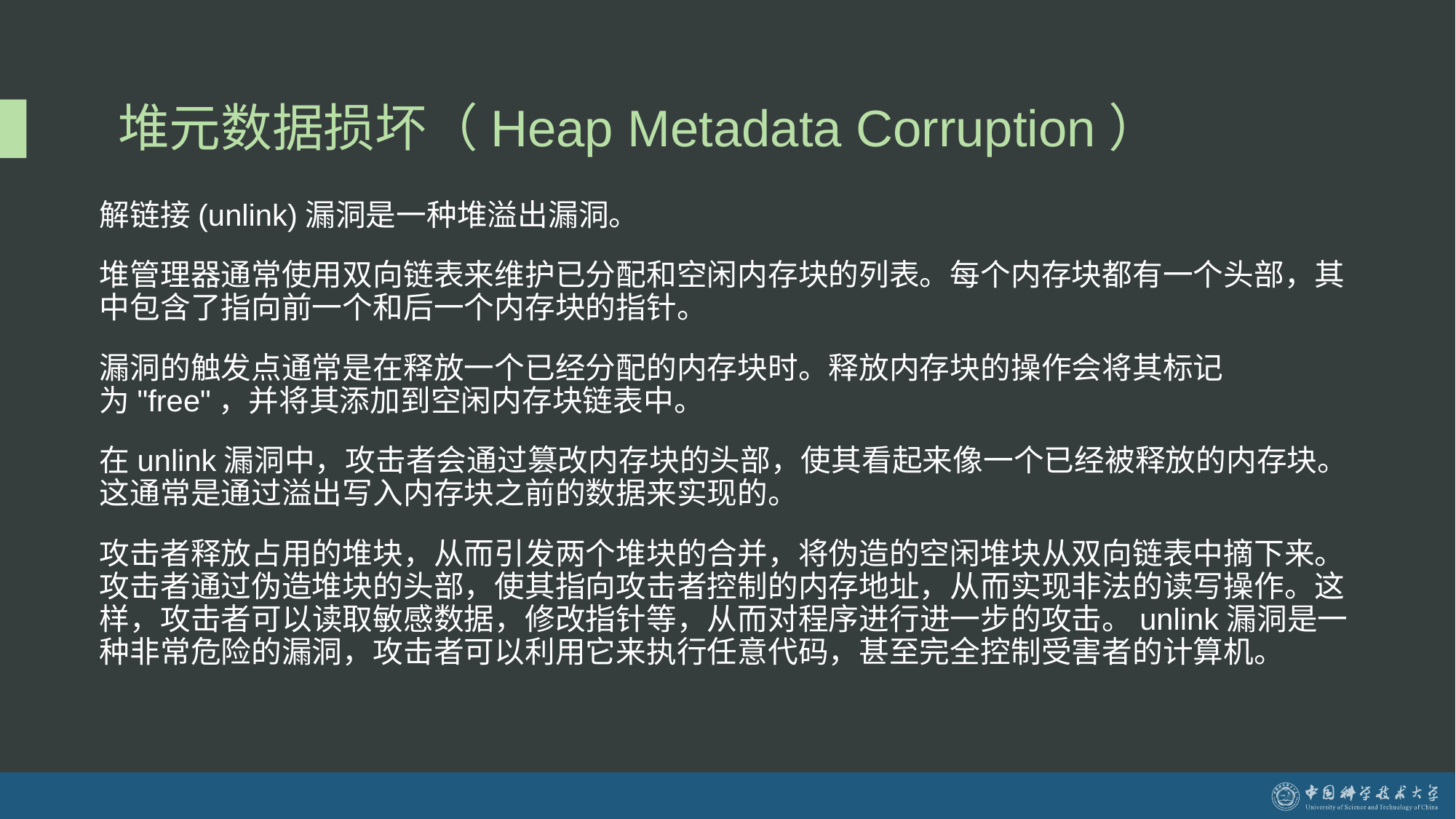

# 堆元数据损坏（Heap Metadata Corruption）
解链接(unlink)漏洞是一种堆溢出漏洞。
堆管理器通常使用双向链表来维护已分配和空闲内存块的列表。每个内存块都有一个头部，其中包含了指向前一个和后一个内存块的指针。
漏洞的触发点通常是在释放一个已经分配的内存块时。释放内存块的操作会将其标记为"free"，并将其添加到空闲内存块链表中。
在unlink漏洞中，攻击者会通过篡改内存块的头部，使其看起来像一个已经被释放的内存块。这通常是通过溢出写入内存块之前的数据来实现的。
攻击者释放占用的堆块，从而引发两个堆块的合并，将伪造的空闲堆块从双向链表中摘下来。攻击者通过伪造堆块的头部，使其指向攻击者控制的内存地址，从而实现非法的读写操作。这样，攻击者可以读取敏感数据，修改指针等，从而对程序进行进一步的攻击。unlink漏洞是一种非常危险的漏洞，攻击者可以利用它来执行任意代码，甚至完全控制受害者的计算机。